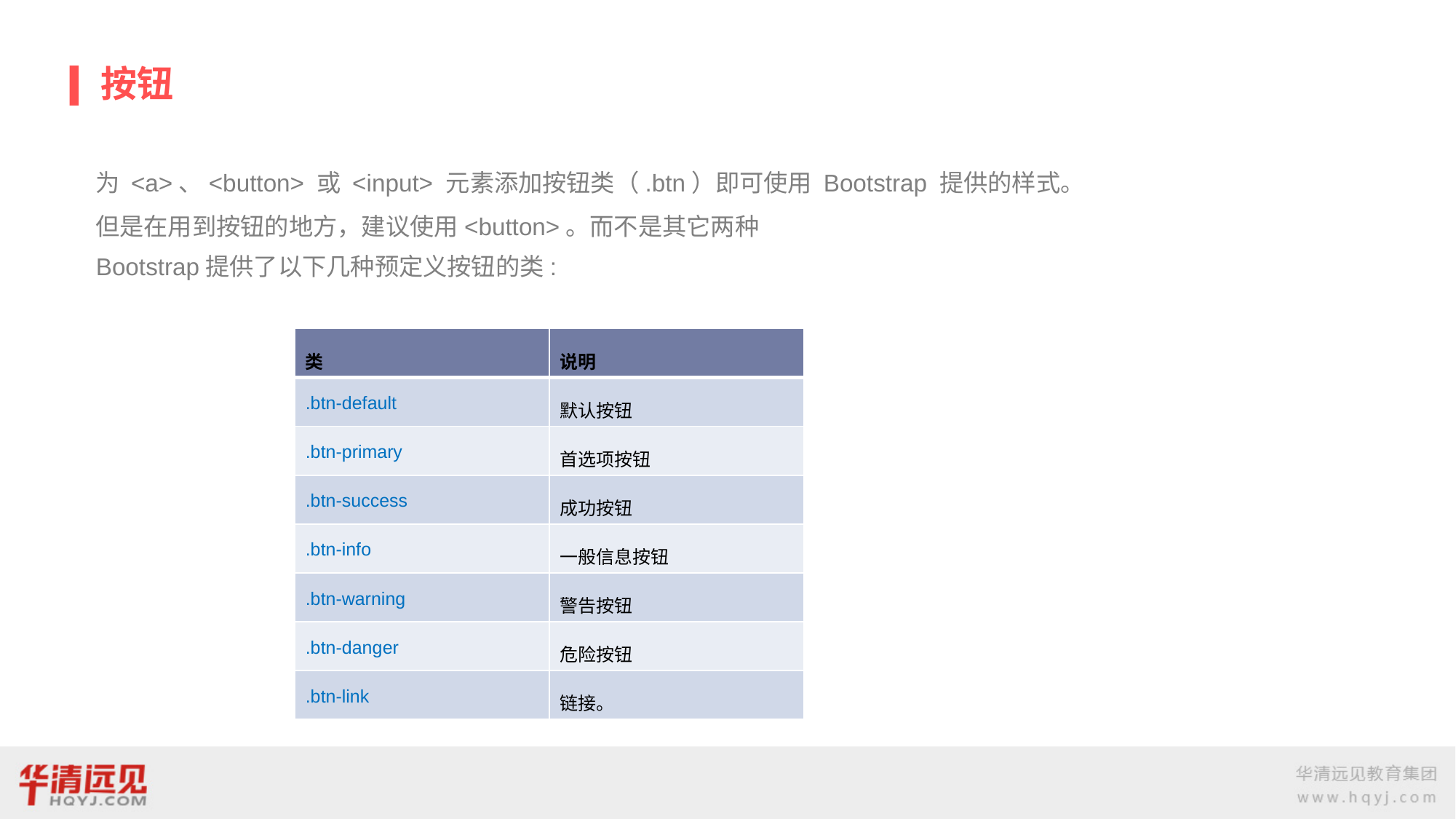

# 按钮
为 <a>、<button> 或 <input> 元素添加按钮类（.btn）即可使用 Bootstrap 提供的样式。
但是在用到按钮的地方，建议使用<button>。而不是其它两种
Bootstrap提供了以下几种预定义按钮的类:

| 类 | 说明 |
| --- | --- |
| .btn-default | 默认按钮 |
| .btn-primary | 首选项按钮 |
| .btn-success | 成功按钮 |
| .btn-info | 一般信息按钮 |
| .btn-warning | 警告按钮 |
| .btn-danger | 危险按钮 |
| .btn-link | 链接。 |
栅格系统